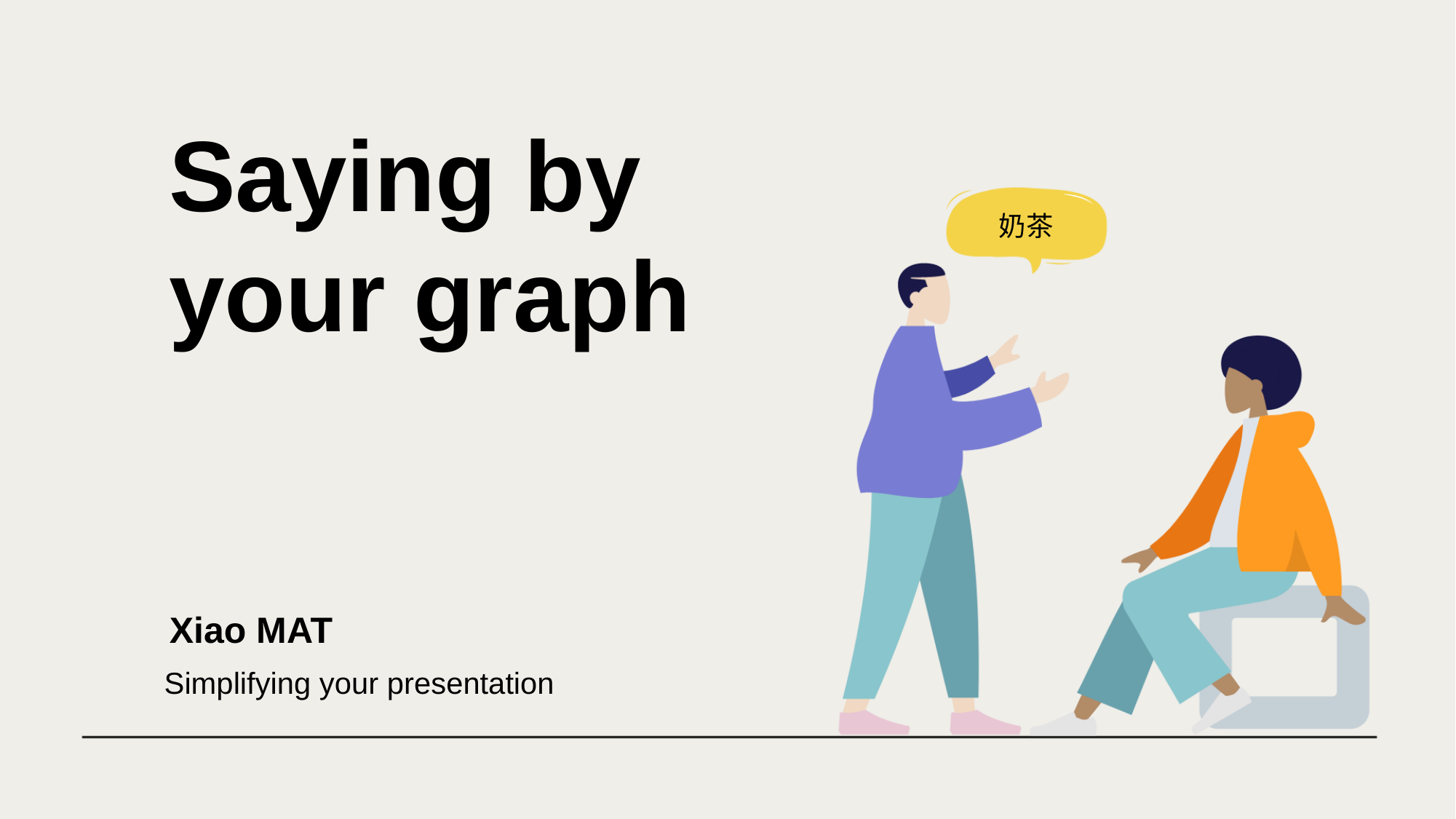

Saying by
your graph
奶茶
Xiao MAT
Simplifying your presentation